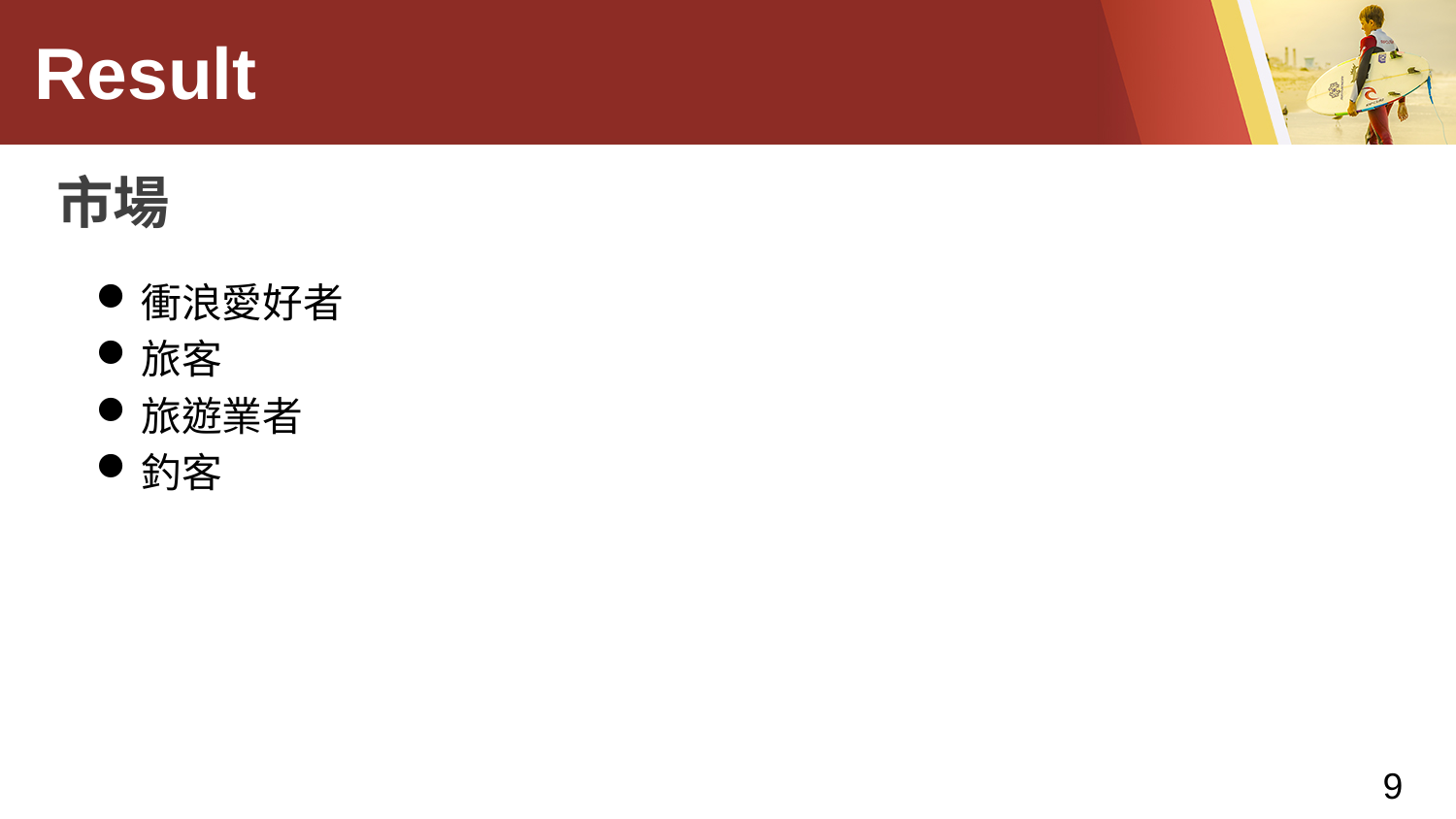

# Result
市場
衝浪愛好者
旅客
旅遊業者
釣客

9